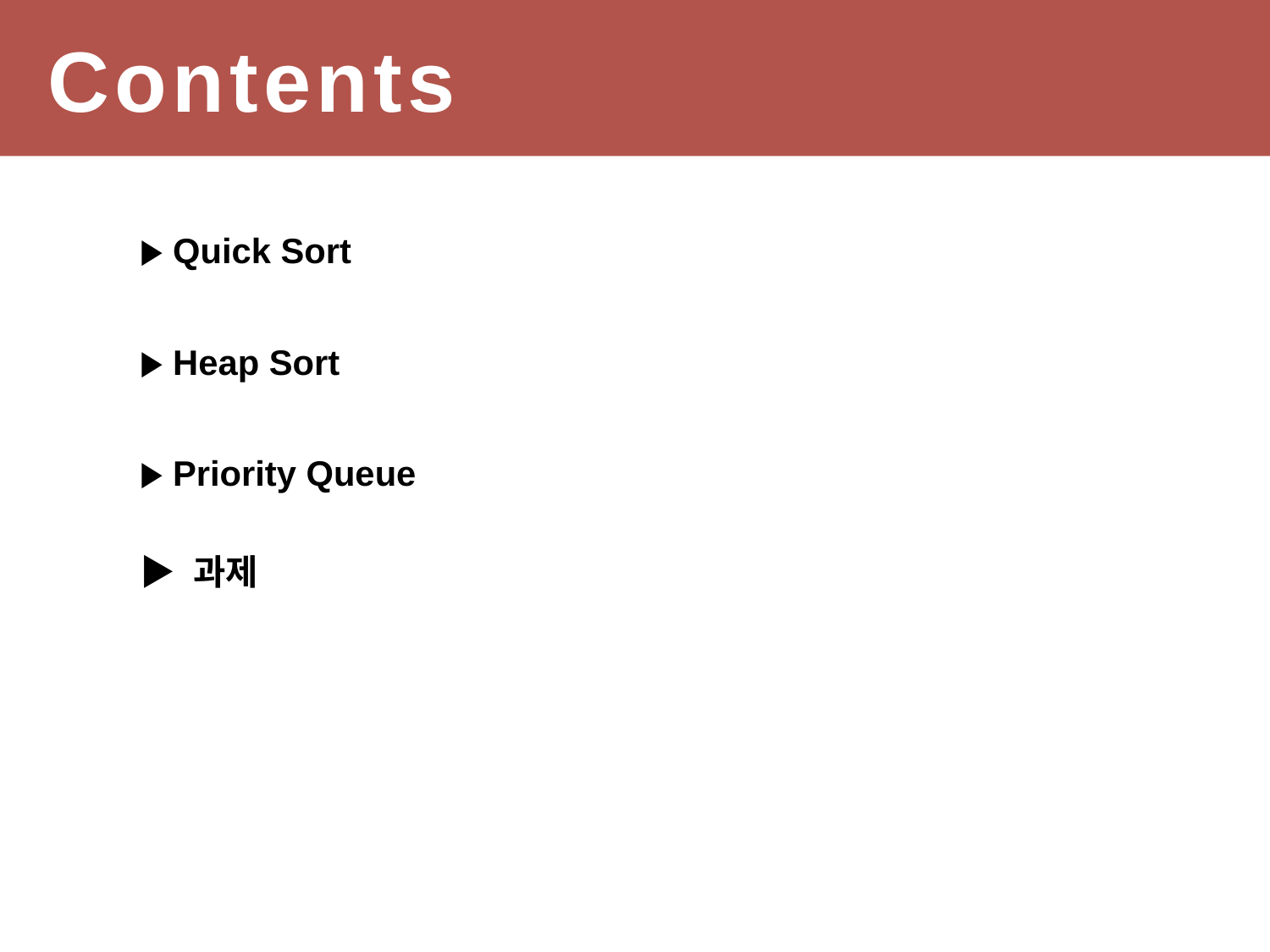

# Contents
▶ Quick Sort

▶ Heap Sort

▶ Priority Queue

▶ 과제